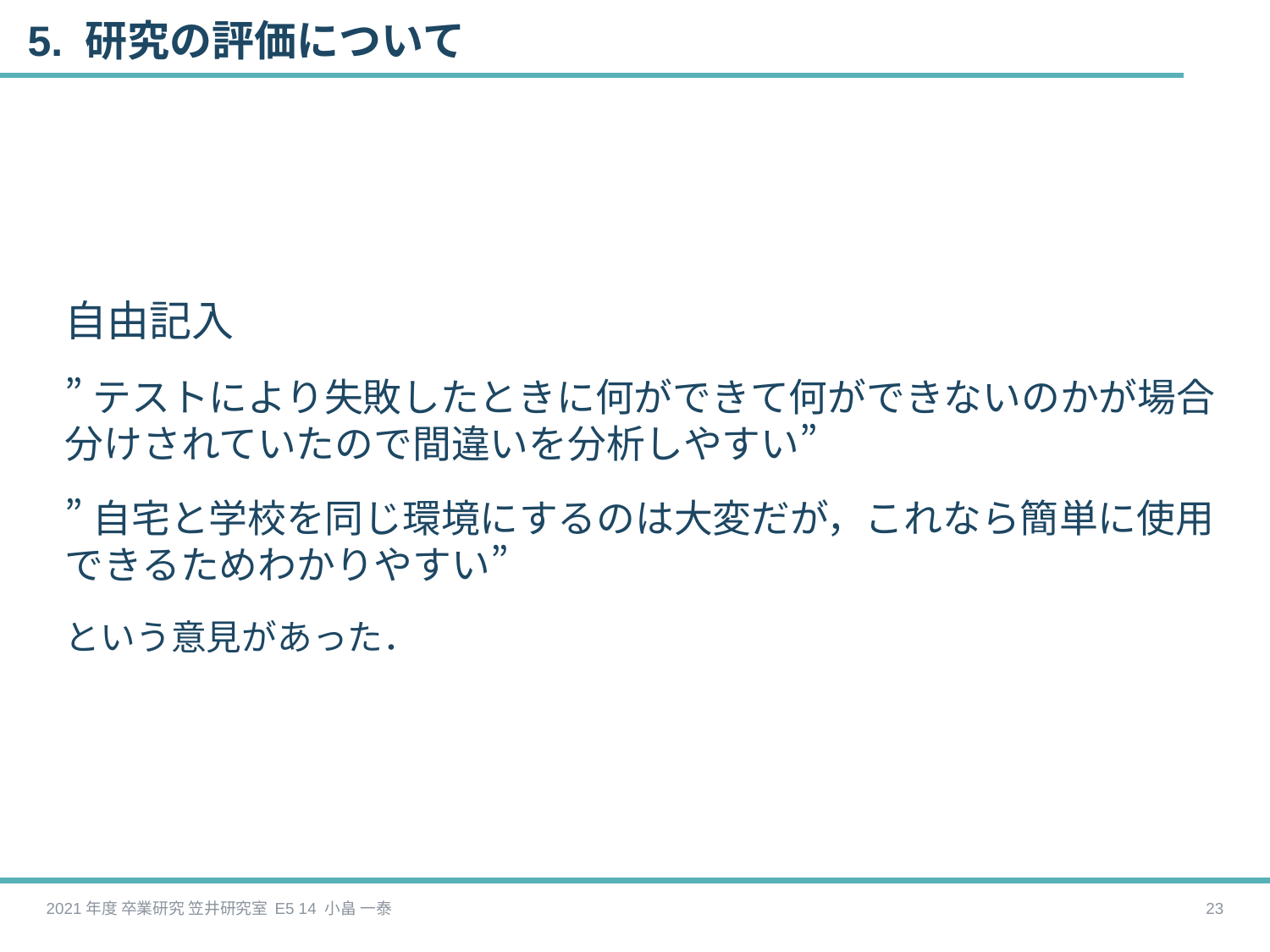

# 5. 研究の評価について
自由記入
”テストにより失敗したときに何ができて何ができないのかが場合分けされていたので間違いを分析しやすい”
”自宅と学校を同じ環境にするのは大変だが，これなら簡単に使用できるためわかりやすい”
という意見があった．
2021年度 卒業研究 笠井研究室 E5 14 小畠 一泰
23